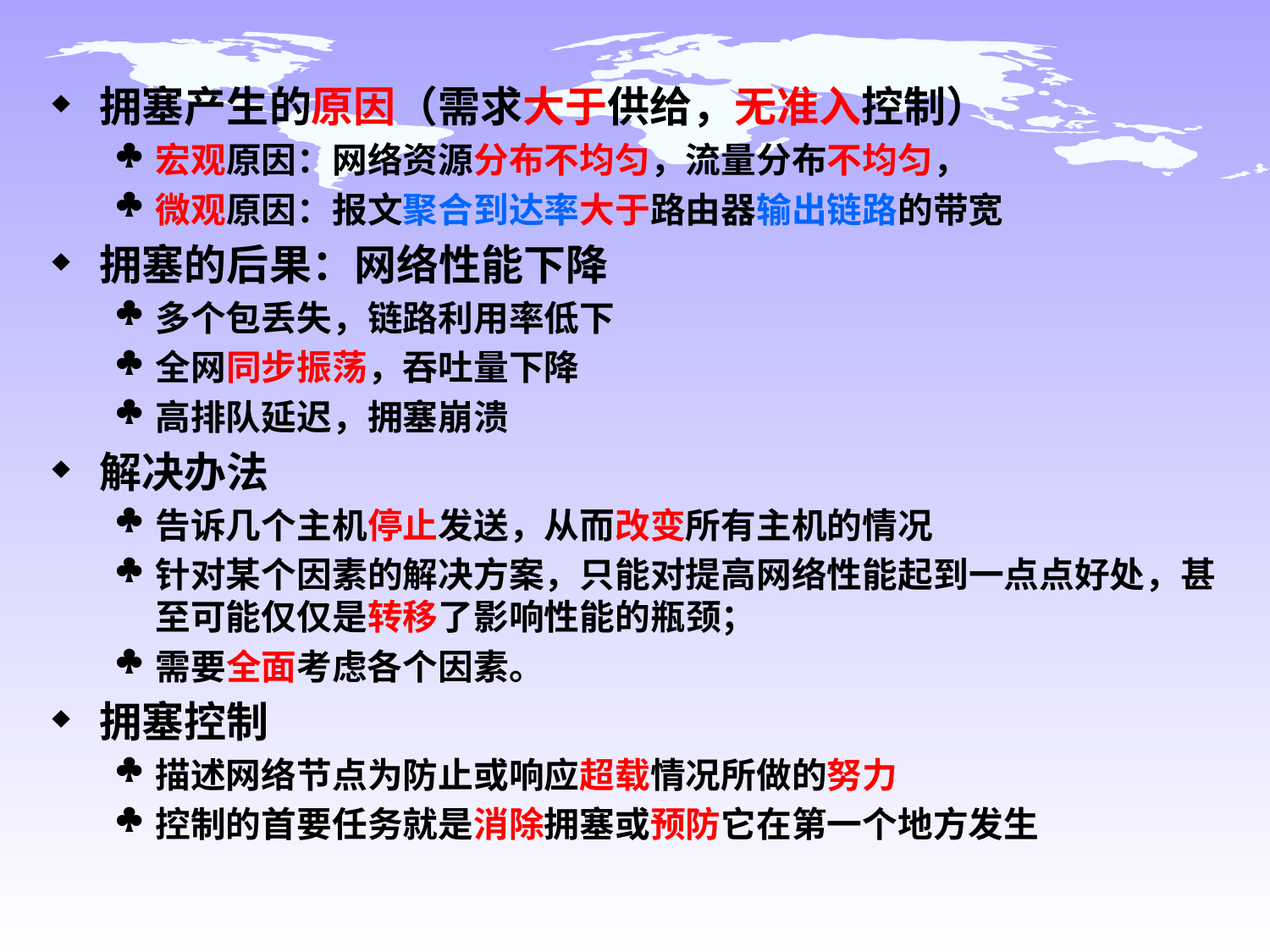

拥塞产生的原因（需求大于供给，无准入控制）
宏观原因：网络资源分布不均匀，流量分布不均匀，
微观原因：报文聚合到达率大于路由器输出链路的带宽
拥塞的后果：网络性能下降
多个包丢失，链路利用率低下
全网同步振荡，吞吐量下降
高排队延迟，拥塞崩溃
解决办法
告诉几个主机停止发送，从而改变所有主机的情况
针对某个因素的解决方案，只能对提高网络性能起到一点点好处，甚至可能仅仅是转移了影响性能的瓶颈；
需要全面考虑各个因素。
拥塞控制
描述网络节点为防止或响应超载情况所做的努力
控制的首要任务就是消除拥塞或预防它在第一个地方发生